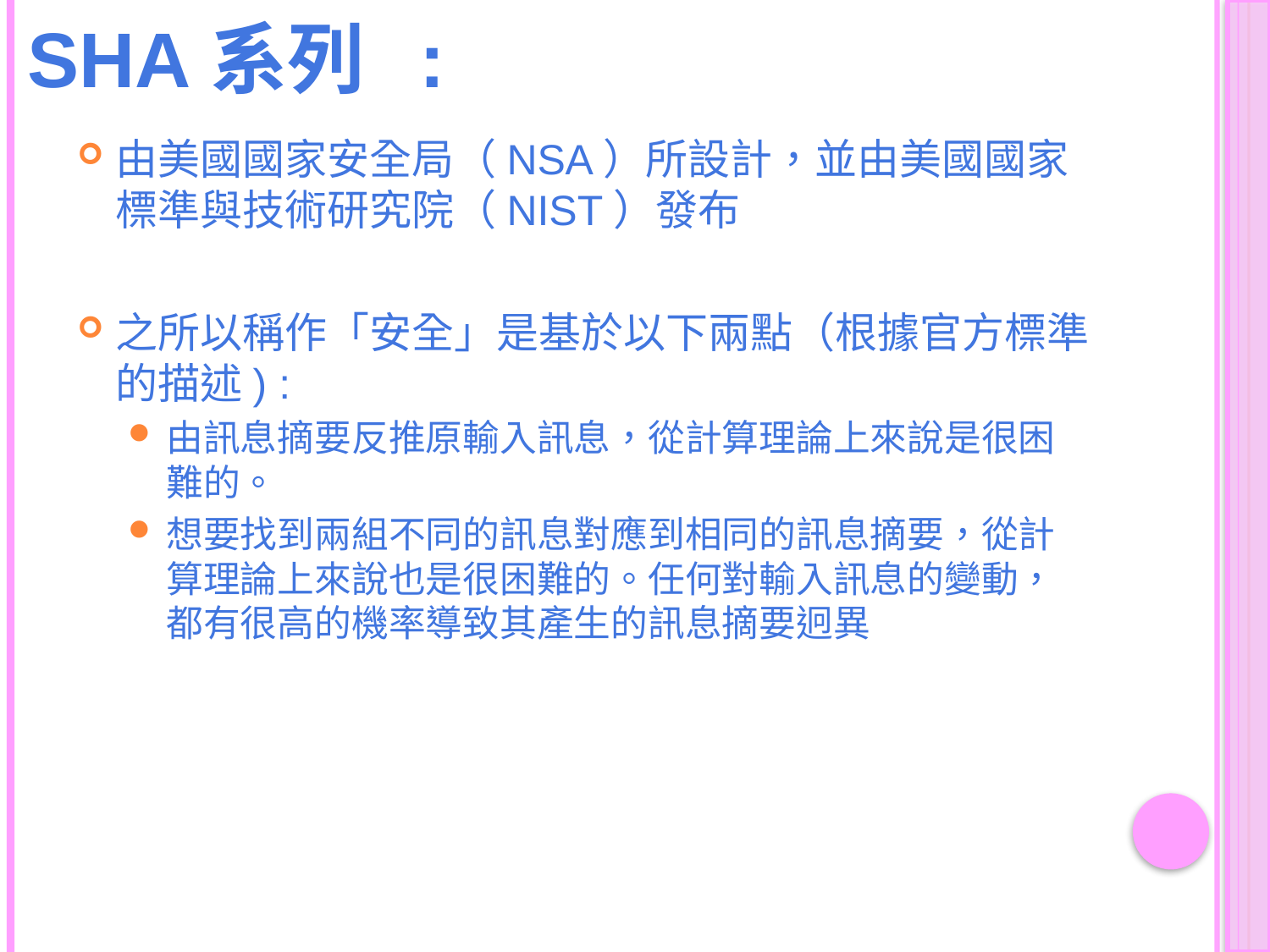

# SHA系列  :
由美國國家安全局（NSA）所設計，並由美國國家標準與技術研究院（NIST）發布

之所以稱作「安全」是基於以下兩點（根據官方標準的描述) :
由訊息摘要反推原輸入訊息，從計算理論上來說是很困難的。
想要找到兩組不同的訊息對應到相同的訊息摘要，從計算理論上來說也是很困難的。任何對輸入訊息的變動，都有很高的機率導致其產生的訊息摘要迥異